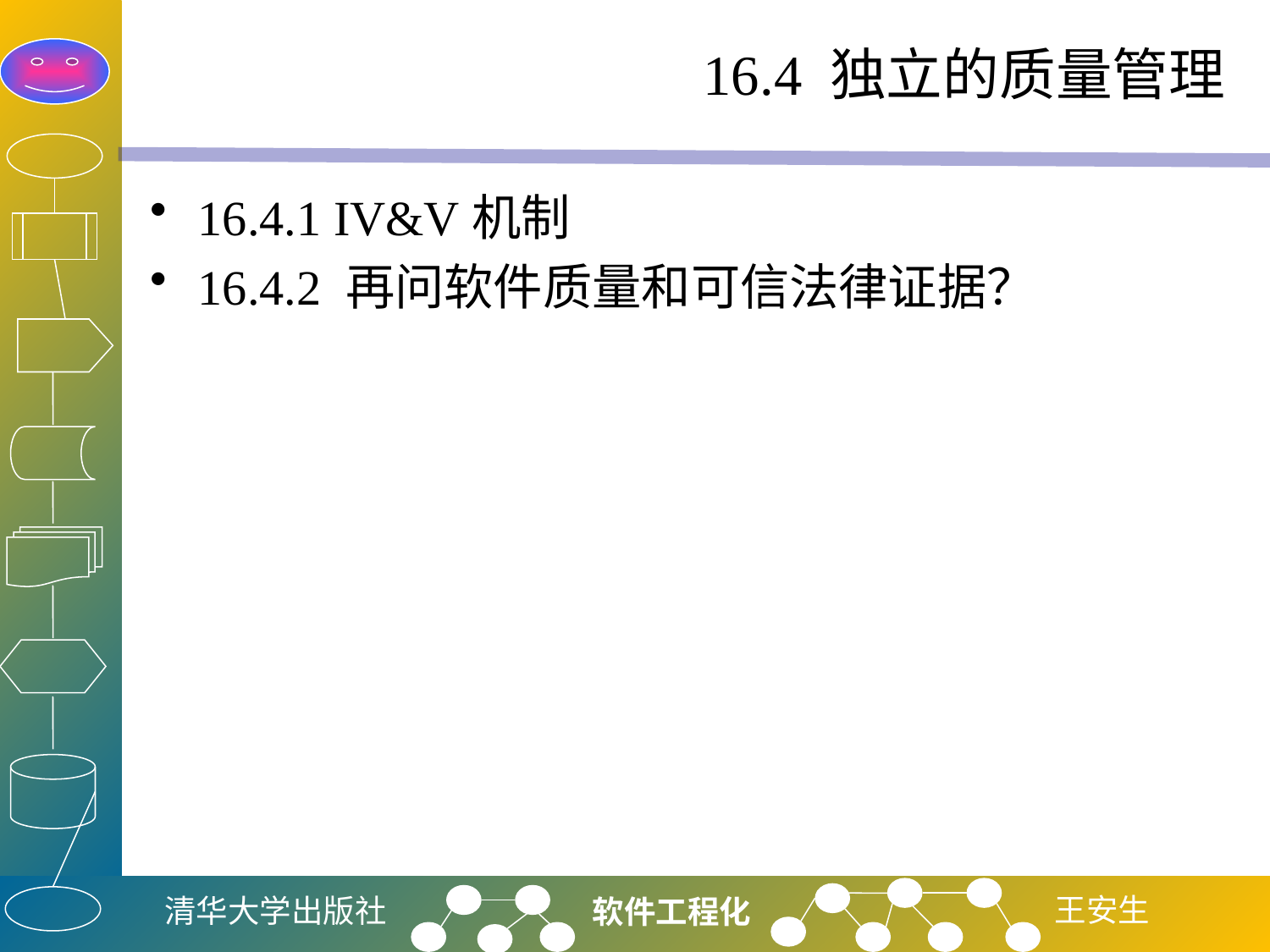

# 16.4 独立的质量管理
16.4.1 IV&V机制
16.4.2 再问软件质量和可信法律证据？